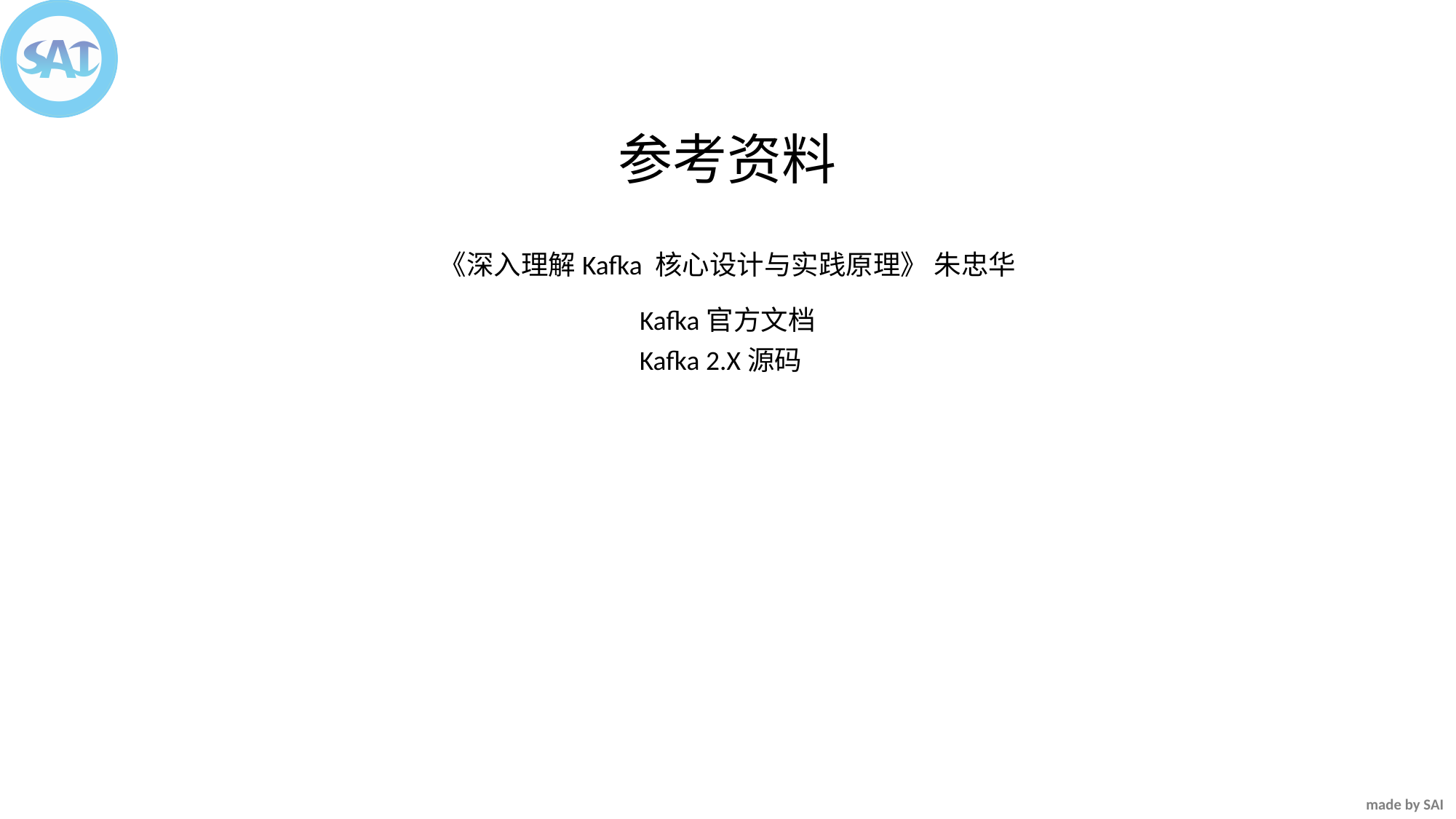

参考资料
《深入理解Kafka 核心设计与实践原理》 朱忠华
Kafka官方文档
Kafka 2.X源码